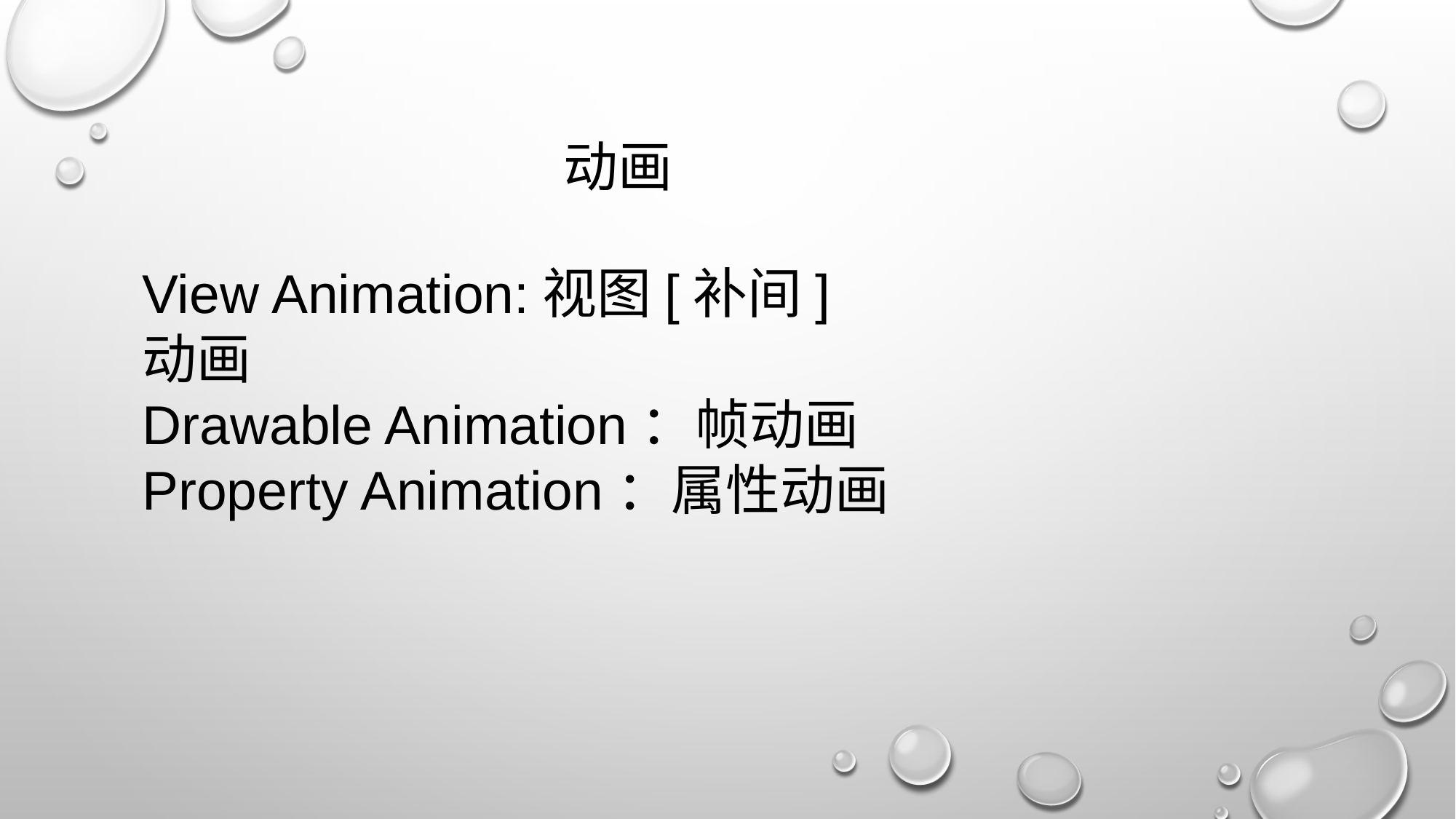

动画
View Animation:视图[补间]动画
Drawable Animation：帧动画
Property Animation：属性动画